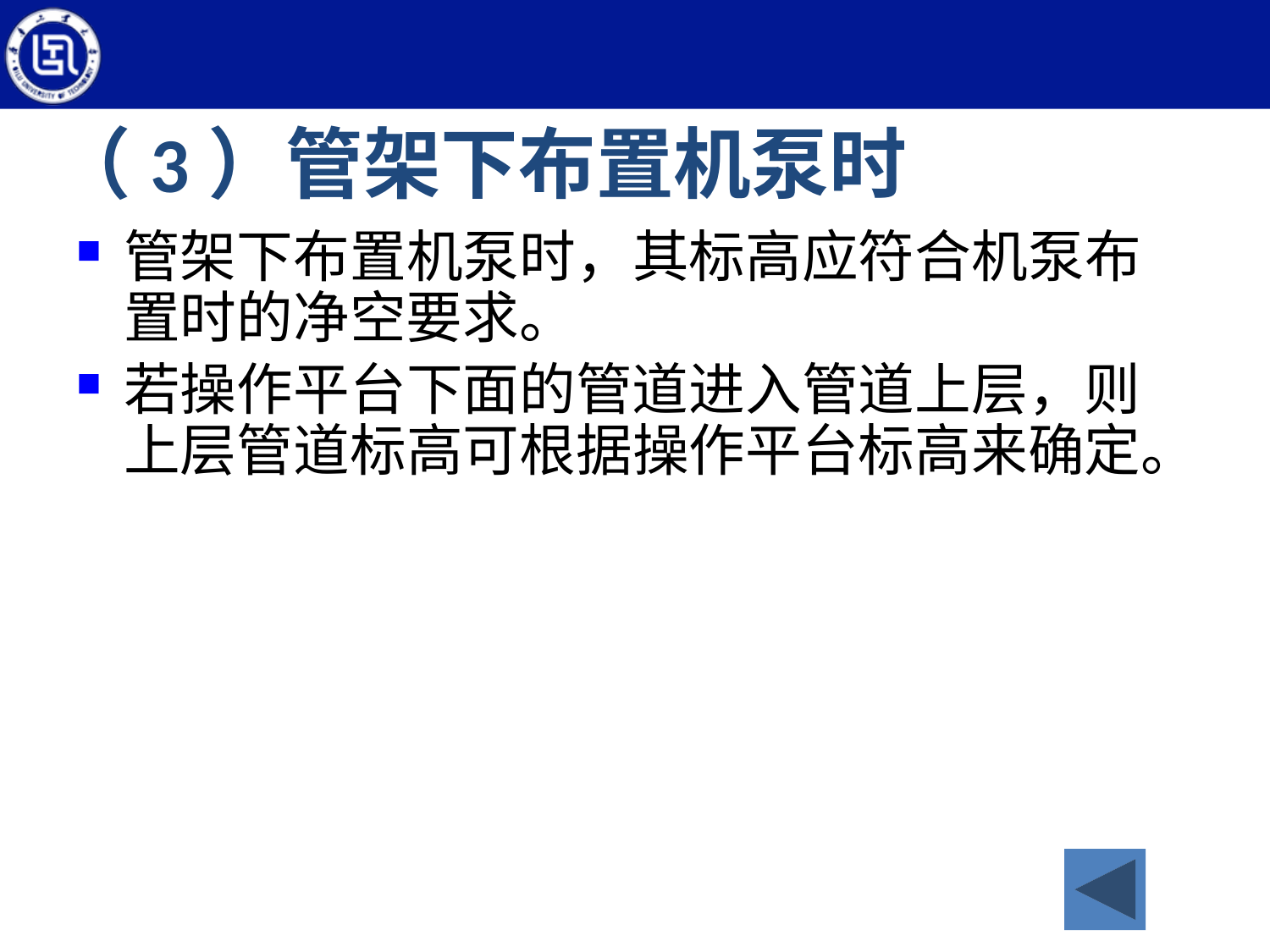

# （3）管架下布置机泵时
管架下布置机泵时，其标高应符合机泵布置时的净空要求。
若操作平台下面的管道进入管道上层，则上层管道标高可根据操作平台标高来确定。